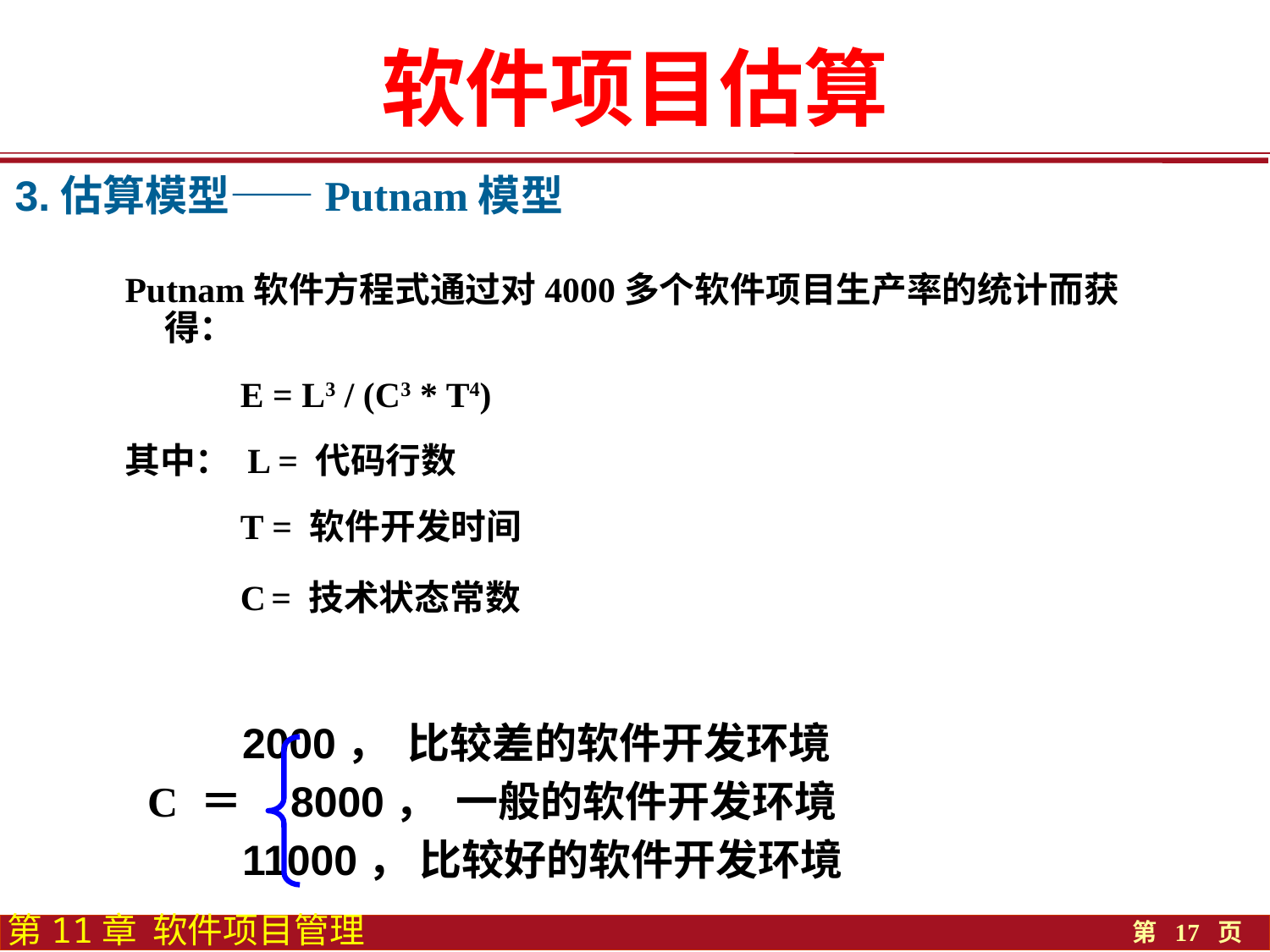

软件项目估算
3.估算模型——Putnam模型
Putnam软件方程式通过对4000多个软件项目生产率的统计而获得：
             E = L3 / (C3 * T4)
其中： L = 代码行数
             T = 软件开发时间
             C = 技术状态常数
        2000，  比较差的软件开发环境
C ＝    8000，  一般的软件开发环境
        11000， 比较好的软件开发环境